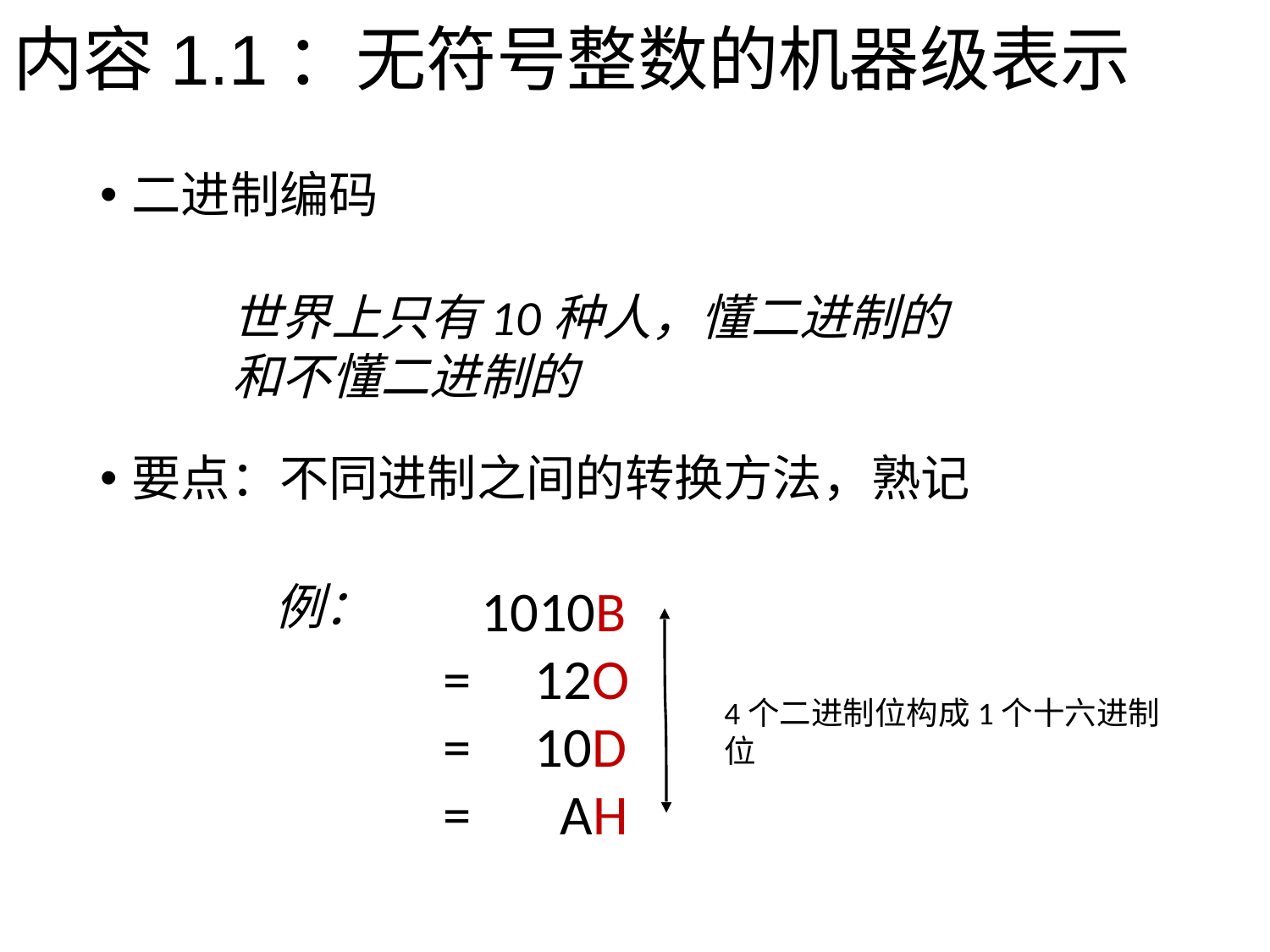

# 内容1.1：无符号整数的机器级表示
二进制编码

要点：不同进制之间的转换方法，熟记
世界上只有10种人，懂二进制的和不懂二进制的
例：
   1010B
=     12O
=     10D
=       AH
4个二进制位构成1个十六进制位